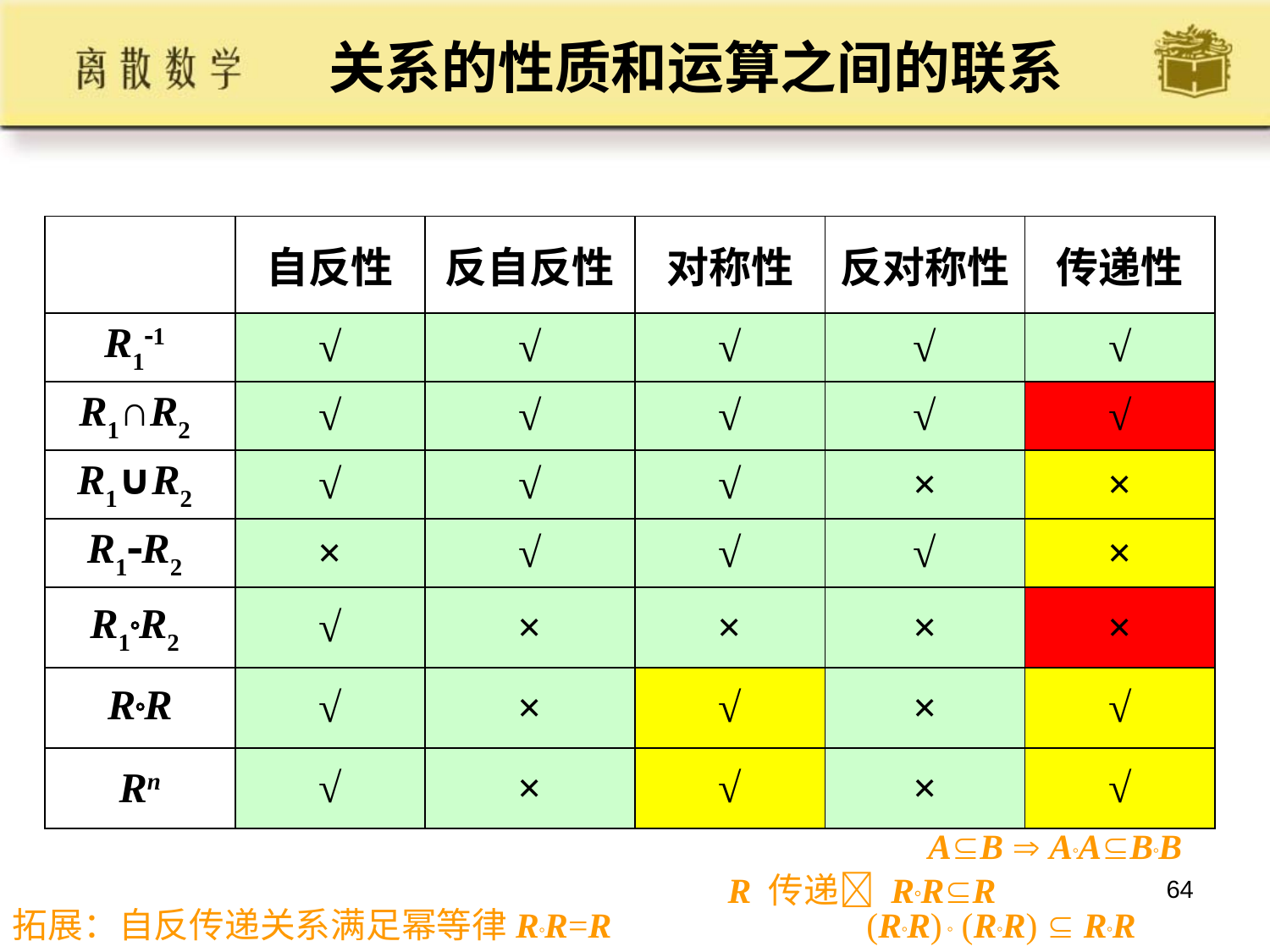

关系的性质和运算之间的联系
|  | 自反性 | 反自反性 | 对称性 | 反对称性 | 传递性 |
| --- | --- | --- | --- | --- | --- |
| R1−1 | √ | √ | √ | √ | √ |
| R1∩R2 | √ | √ | √ | √ | √ |
| R1∪R2 | √ | √ | √ | × | × |
| R1−R2 | × | √ | √ | √ | × |
| R1°R2 | √ | × | × | × | × |
| R°R | √ | × | √ | × | √ |
| Rn | √ | × | √ | × | √ |
A⊆B ⇒ A°A⊆B°B
R 传递⇒ R°R⊆R
64
 (R°R) ° (R°R) ⊆ R°R
拓展：自反传递关系满足幂等律R°R=R